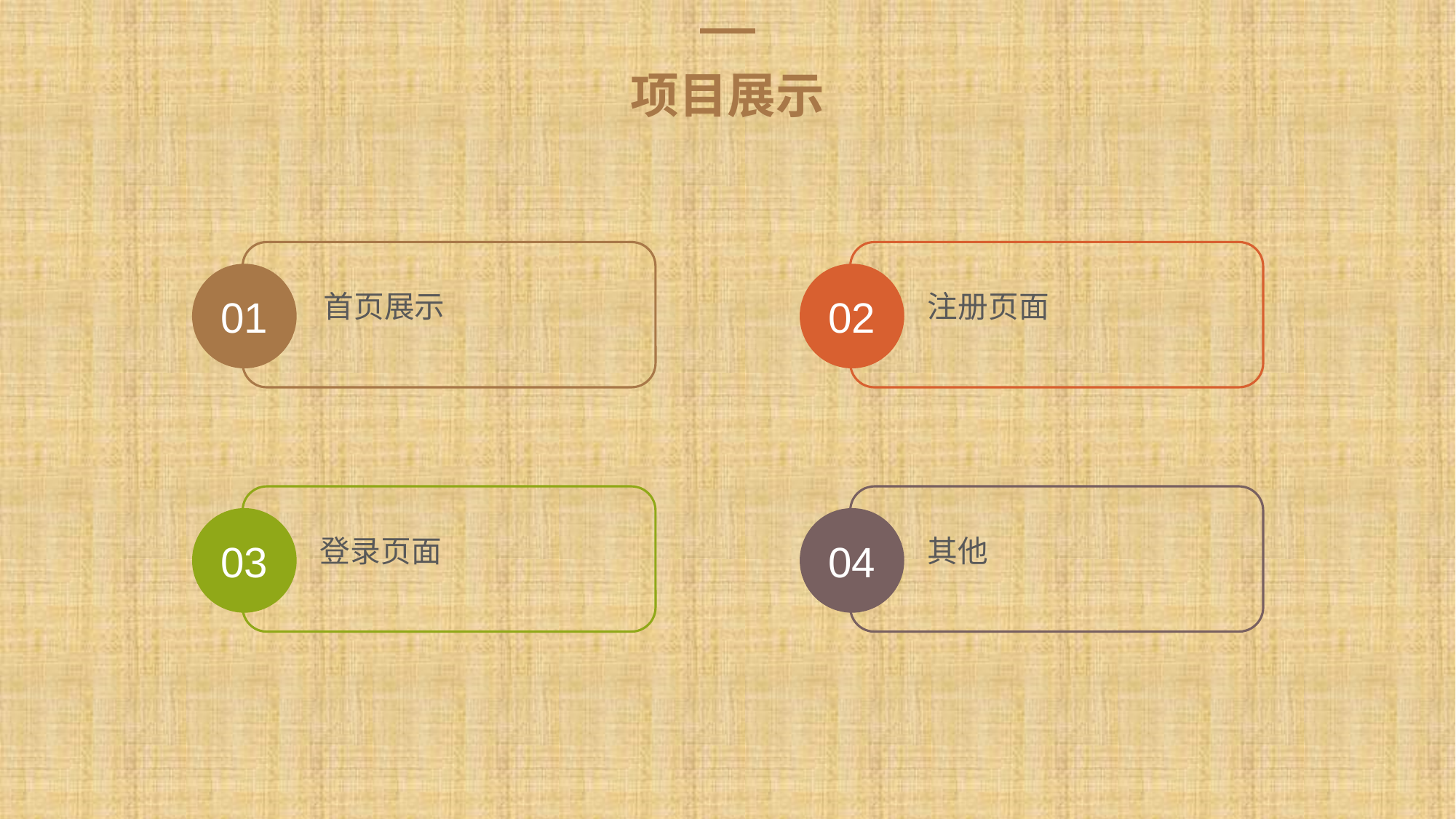

项目展示

01
02
首页展示
注册页面

03
04
登录页面
其他